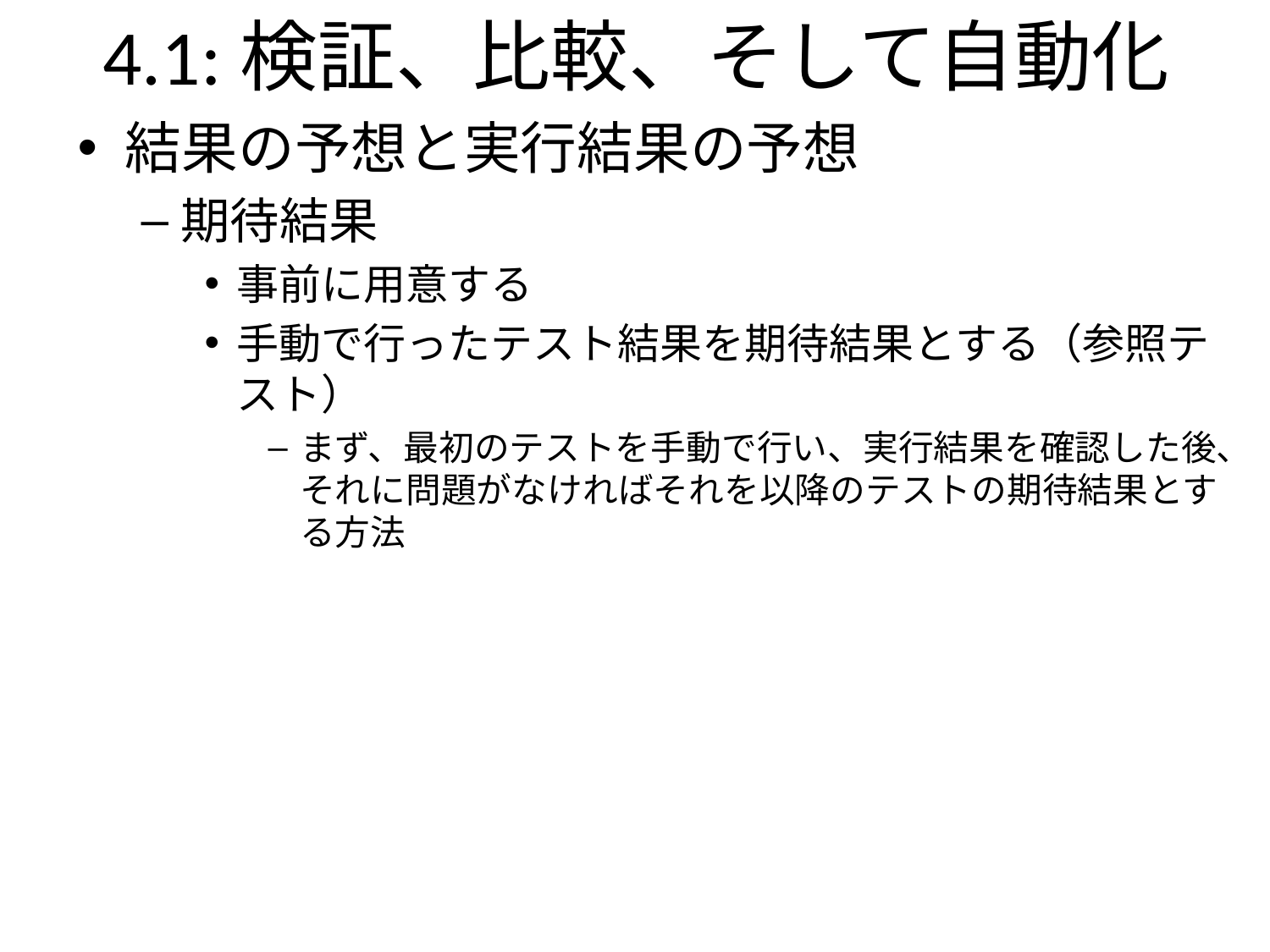

4.1:検証、比較、そして自動化
結果の予想と実行結果の予想
期待結果
事前に用意する
手動で行ったテスト結果を期待結果とする（参照テスト）
まず、最初のテストを手動で行い、実行結果を確認した後、それに問題がなければそれを以降のテストの期待結果とする方法